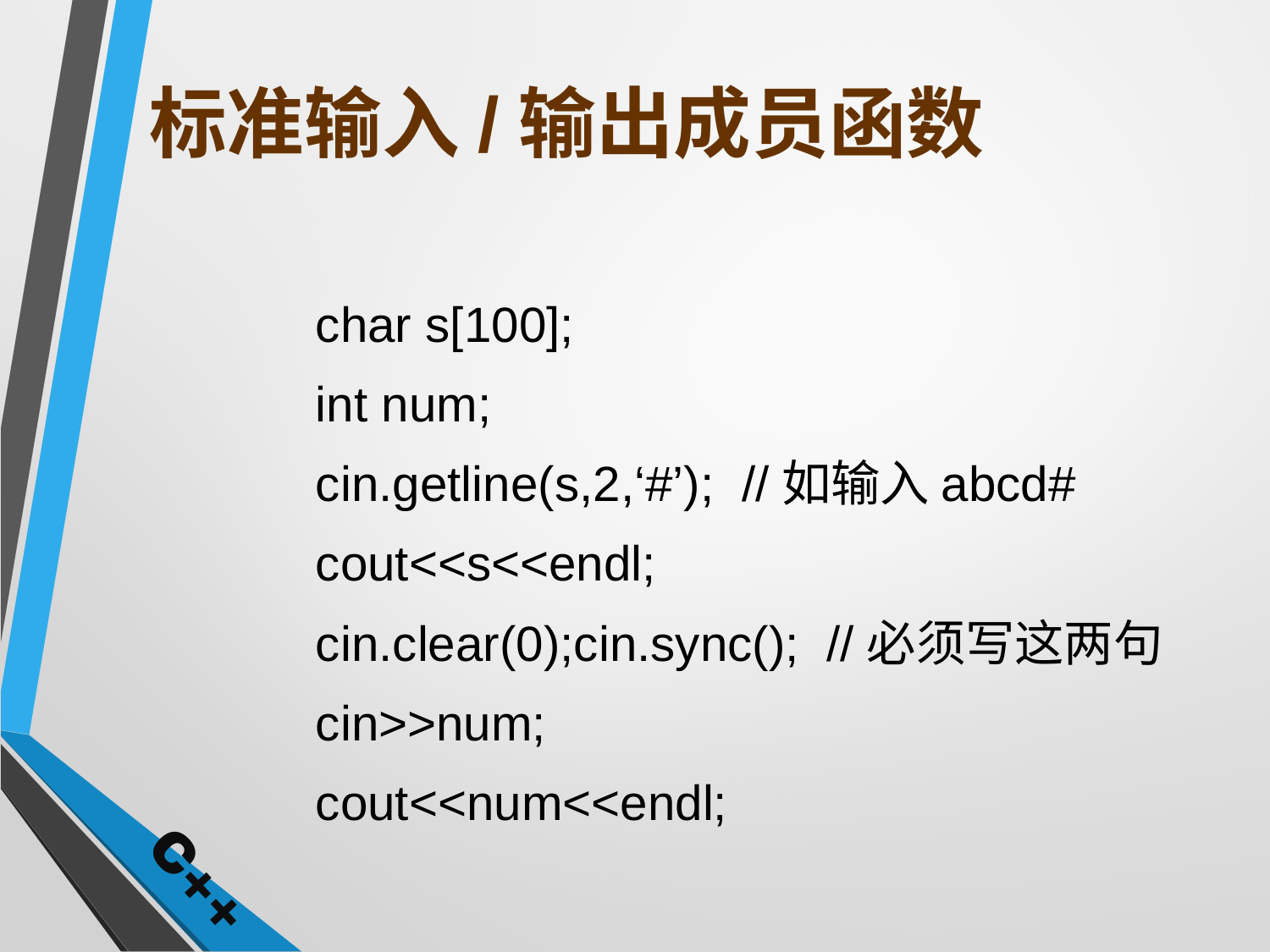

# 标准输入/输出成员函数
		char s[100];
		int num;
		cin.getline(s,2,‘#’);  //如输入abcd#
		cout<<s<<endl;
		cin.clear(0);cin.sync();  //必须写这两句
		cin>>num;
		cout<<num<<endl;